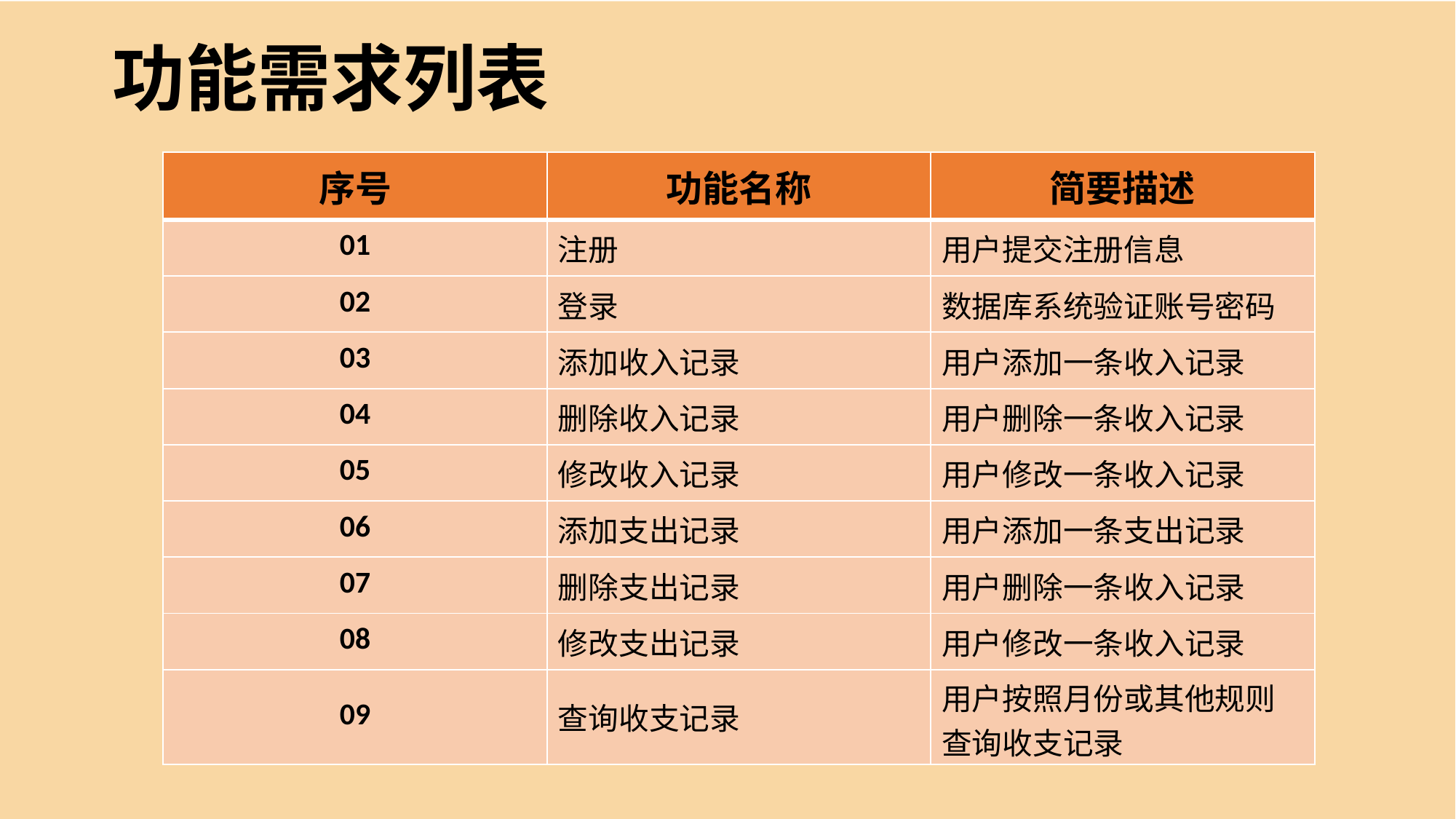

功能需求列表
| 序号 | 功能名称 | 简要描述 |
| --- | --- | --- |
| 01 | 注册 | 用户提交注册信息 |
| 02 | 登录 | 数据库系统验证账号密码 |
| 03 | 添加收入记录 | 用户添加一条收入记录 |
| 04 | 删除收入记录 | 用户删除一条收入记录 |
| 05 | 修改收入记录 | 用户修改一条收入记录 |
| 06 | 添加支出记录 | 用户添加一条支出记录 |
| 07 | 删除支出记录 | 用户删除一条收入记录 |
| 08 | 修改支出记录 | 用户修改一条收入记录 |
| 09 | 查询收支记录 | 用户按照月份或其他规则查询收支记录 |